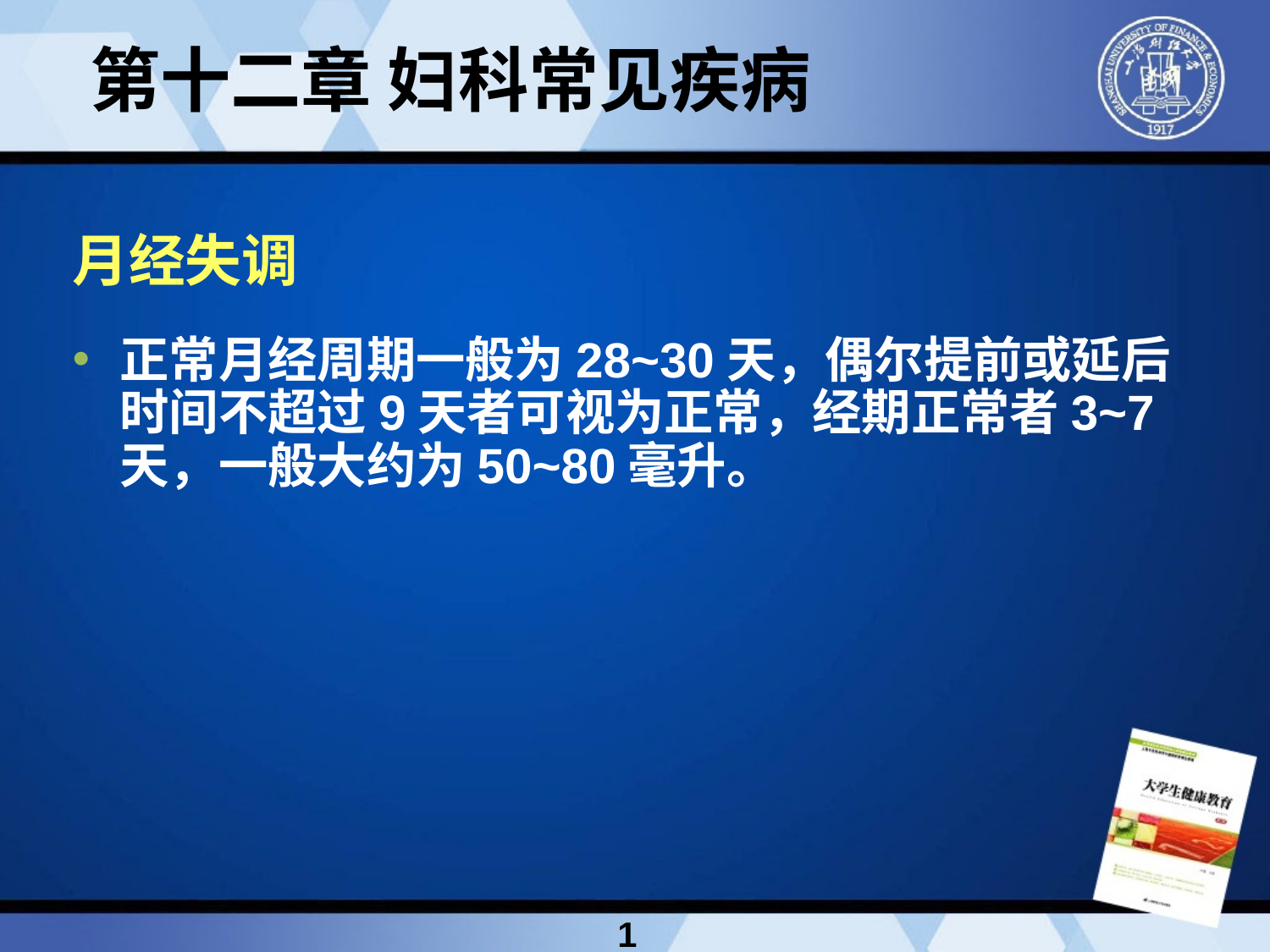

第十二章 妇科常见疾病
月经失调

正常月经周期一般为28~30天，偶尔提前或延后时间不超过9天者可视为正常，经期正常者3~7天，一般大约为50~80毫升。
1